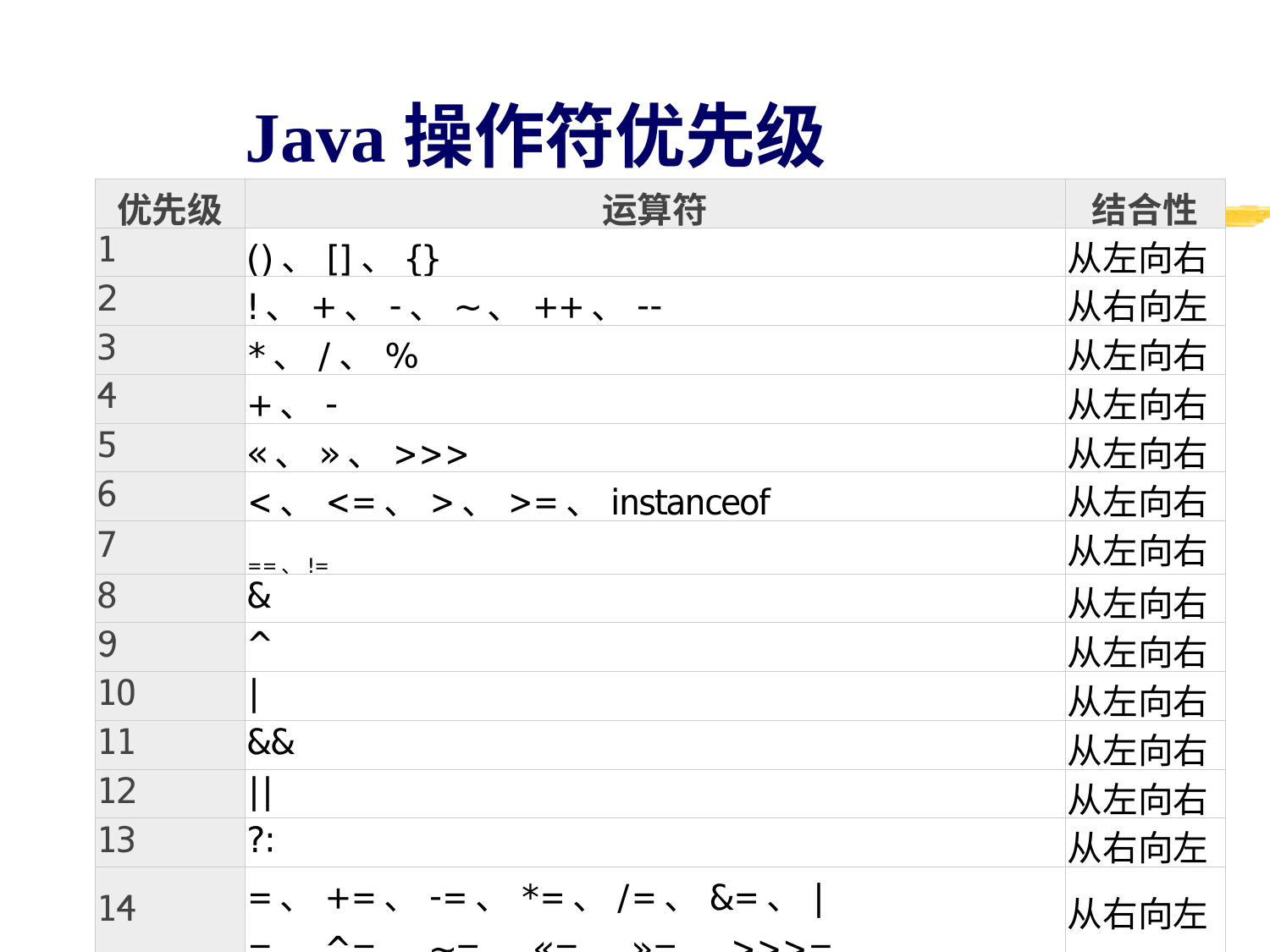

Java操作符优先级
| 优先级 | 运算符 | 结合性 |
| --- | --- | --- |
| 1 | ()、[]、{} | 从左向右 |
| 2 | !、+、-、~、++、-- | 从右向左 |
| 3 | \*、/、% | 从左向右 |
| 4 | +、- | 从左向右 |
| 5 | «、»、>>> | 从左向右 |
| 6 | <、<=、>、>=、instanceof | 从左向右 |
| 7 | ==、!= | 从左向右 |
| 8 | & | 从左向右 |
| 9 | ^ | 从左向右 |
| 10 | | | 从左向右 |
| 11 | && | 从左向右 |
| 12 | || | 从左向右 |
| 13 | ?: | 从右向左 |
| 14 | =、+=、-=、\*=、/=、&=、|=、^=、~=、«=、»=、>>>= | 从右向左 |
22